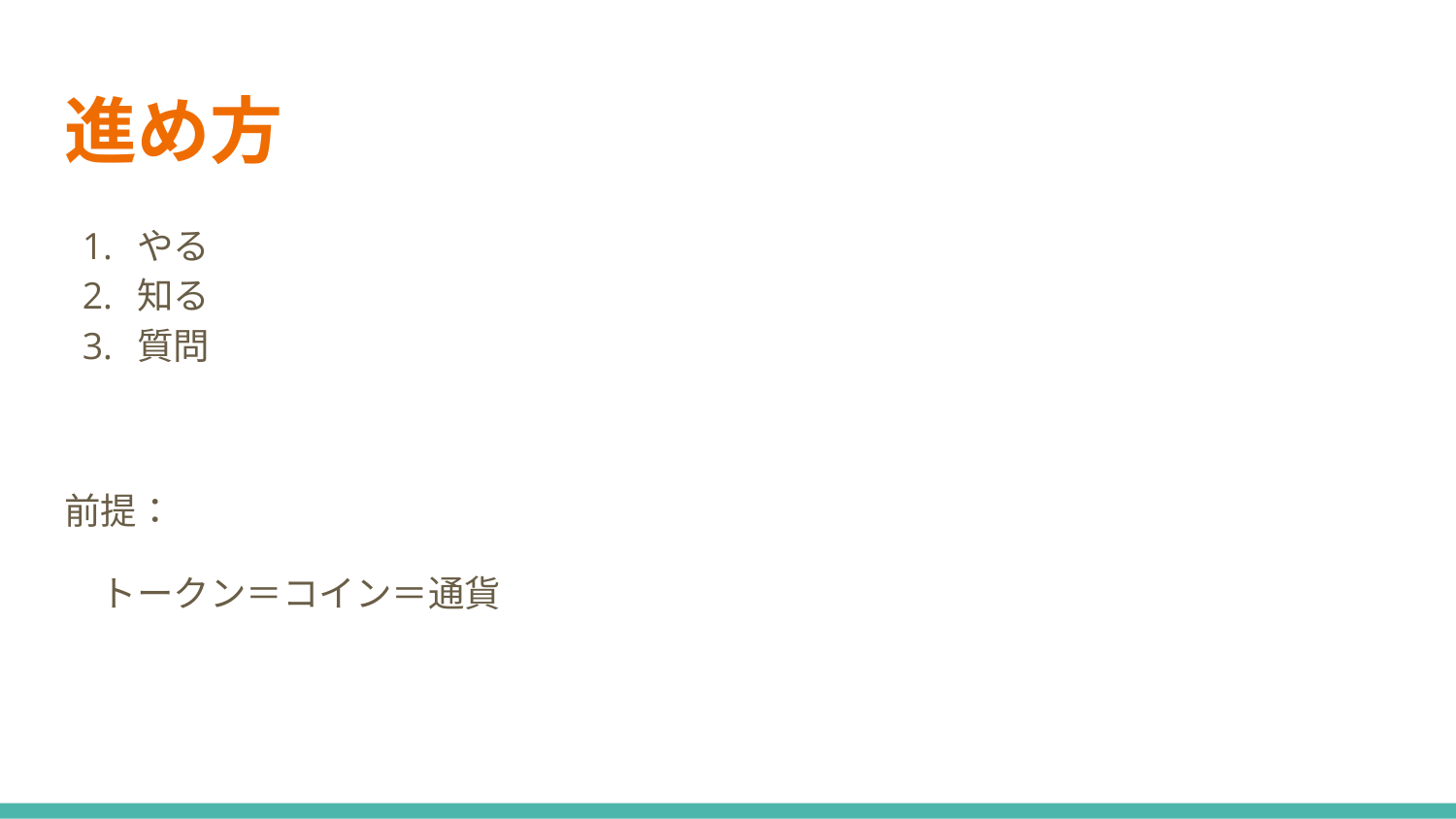

# 進め方
やる
知る
質問

前提：
　トークン＝コイン＝通貨